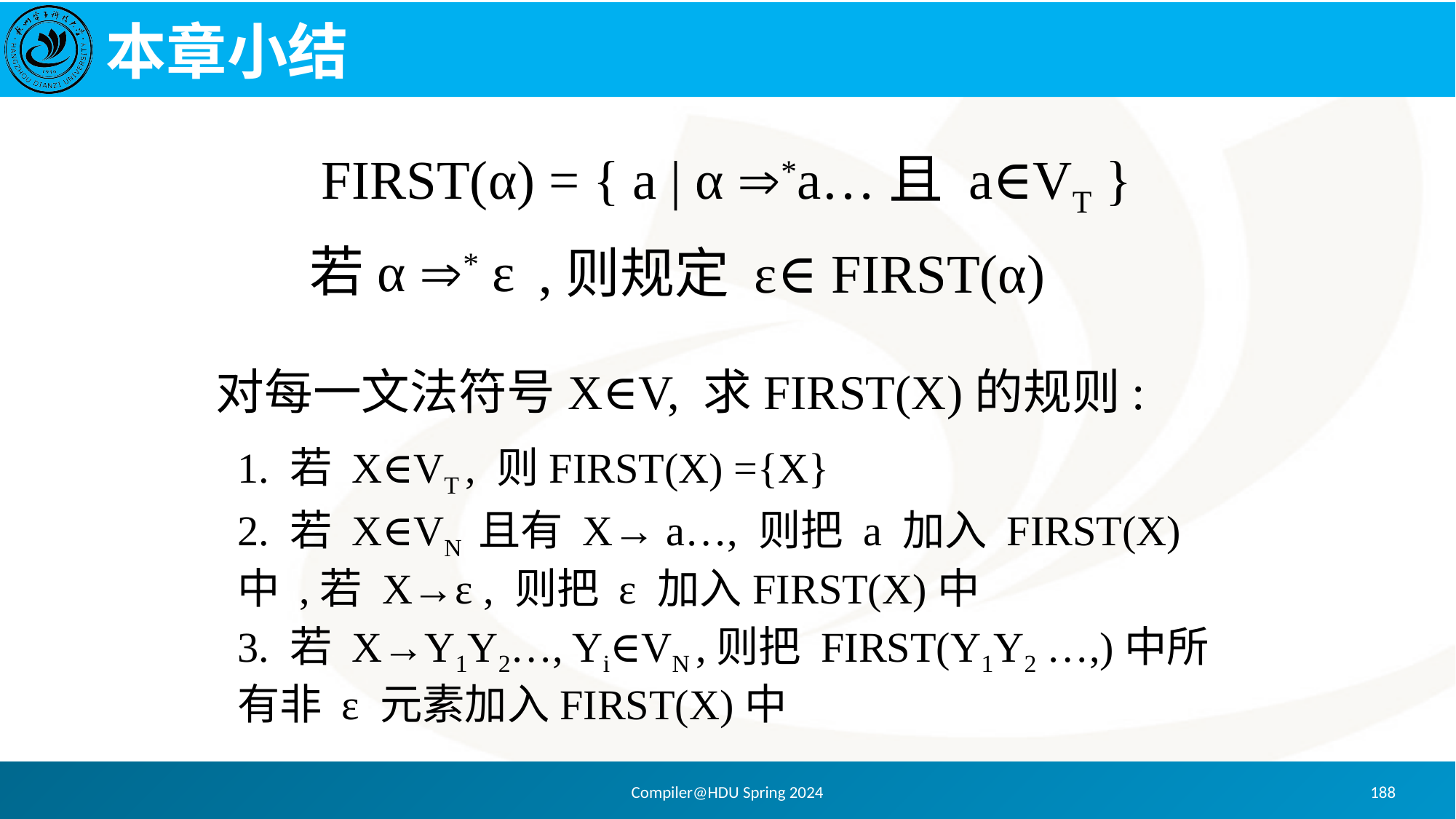

# 本章小结
FIRST(α) = { a | α ⇒*a…且 a∈VT }
若α ⇒* ε
,则规定 ε∈ FIRST(α)
对每一文法符号X∈V, 求FIRST(X)的规则:
1. 若 X∈VT , 则FIRST(X) ={X}
2. 若 X∈VN 且有 X→ a…, 则把 a 加入 FIRST(X)中 ,若 X→ε , 则把 ε 加入FIRST(X)中
3. 若 X→Y1Y2…, Yi∈VN ,则把 FIRST(Y1Y2 …,)中所有非 ε 元素加入FIRST(X)中
Compiler@HDU Spring 2024
188